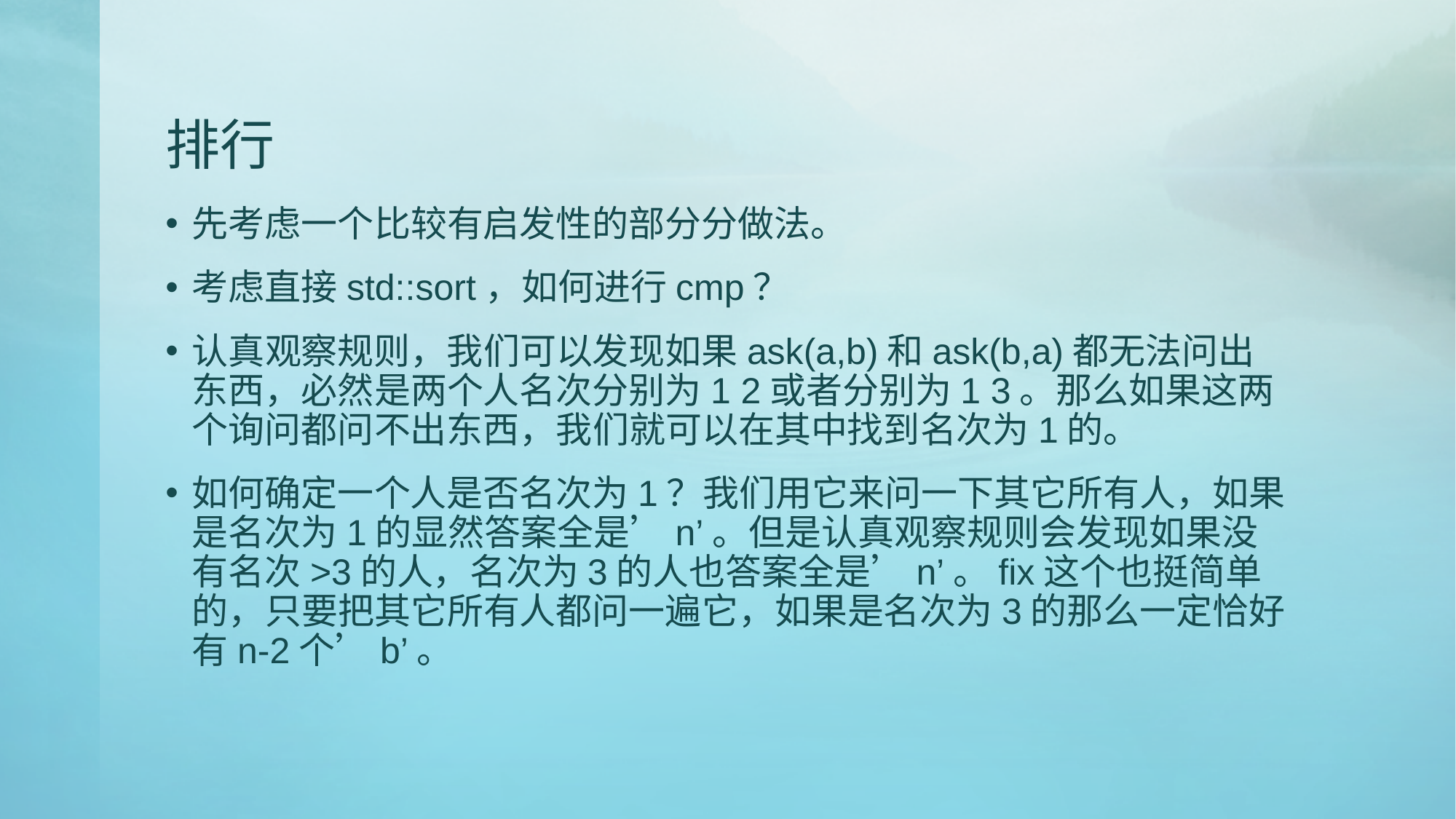

# 排行
先考虑一个比较有启发性的部分分做法。
考虑直接std::sort，如何进行cmp？
认真观察规则，我们可以发现如果ask(a,b)和ask(b,a)都无法问出东西，必然是两个人名次分别为1 2或者分别为1 3。那么如果这两个询问都问不出东西，我们就可以在其中找到名次为1的。
如何确定一个人是否名次为1？我们用它来问一下其它所有人，如果是名次为1的显然答案全是’n’。但是认真观察规则会发现如果没有名次>3的人，名次为3的人也答案全是’n’。fix这个也挺简单的，只要把其它所有人都问一遍它，如果是名次为3的那么一定恰好有n-2个’b’。